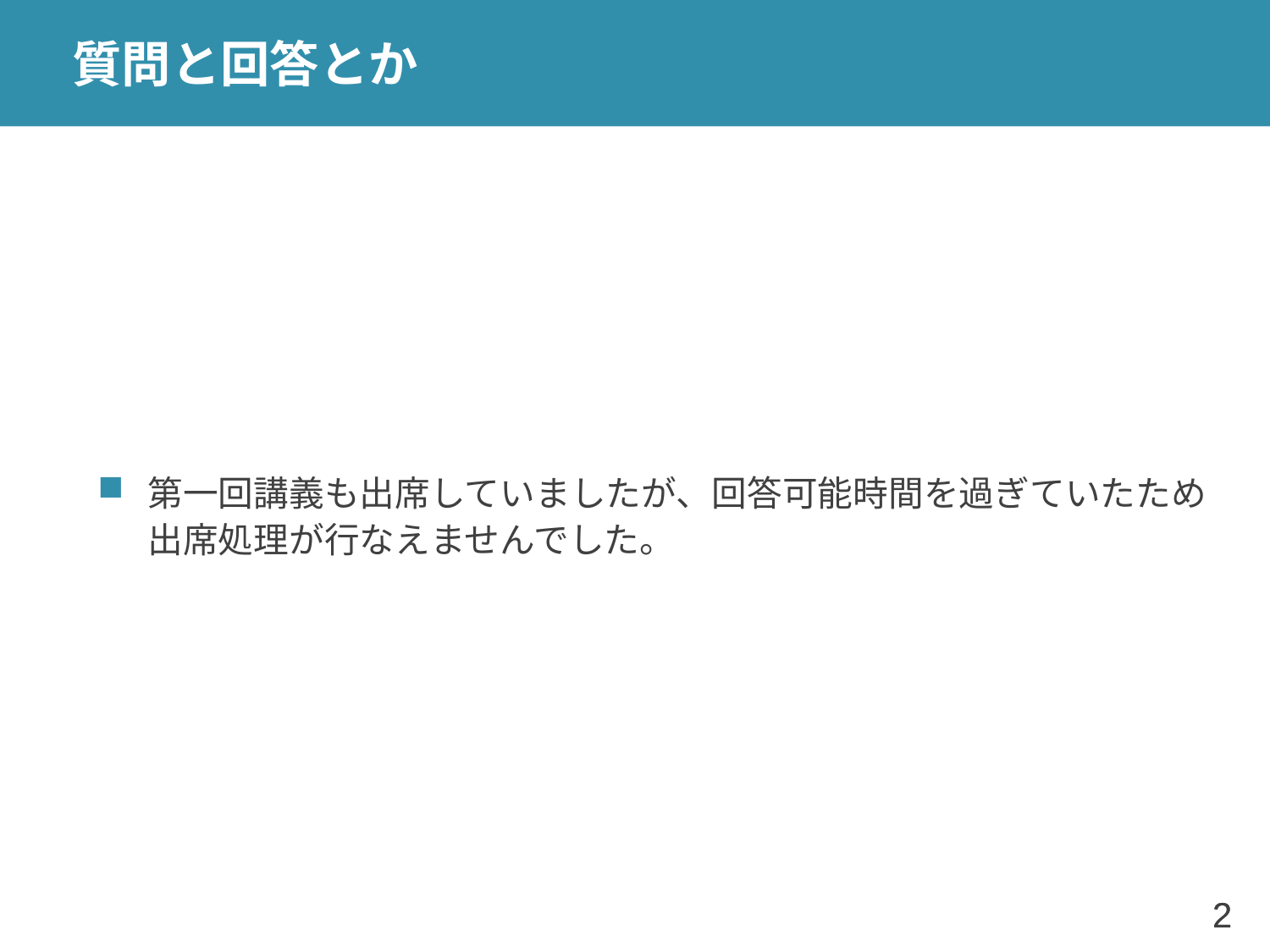

# 質問と回答とか
第一回講義も出席していましたが、回答可能時間を過ぎていたため出席処理が行なえませんでした。